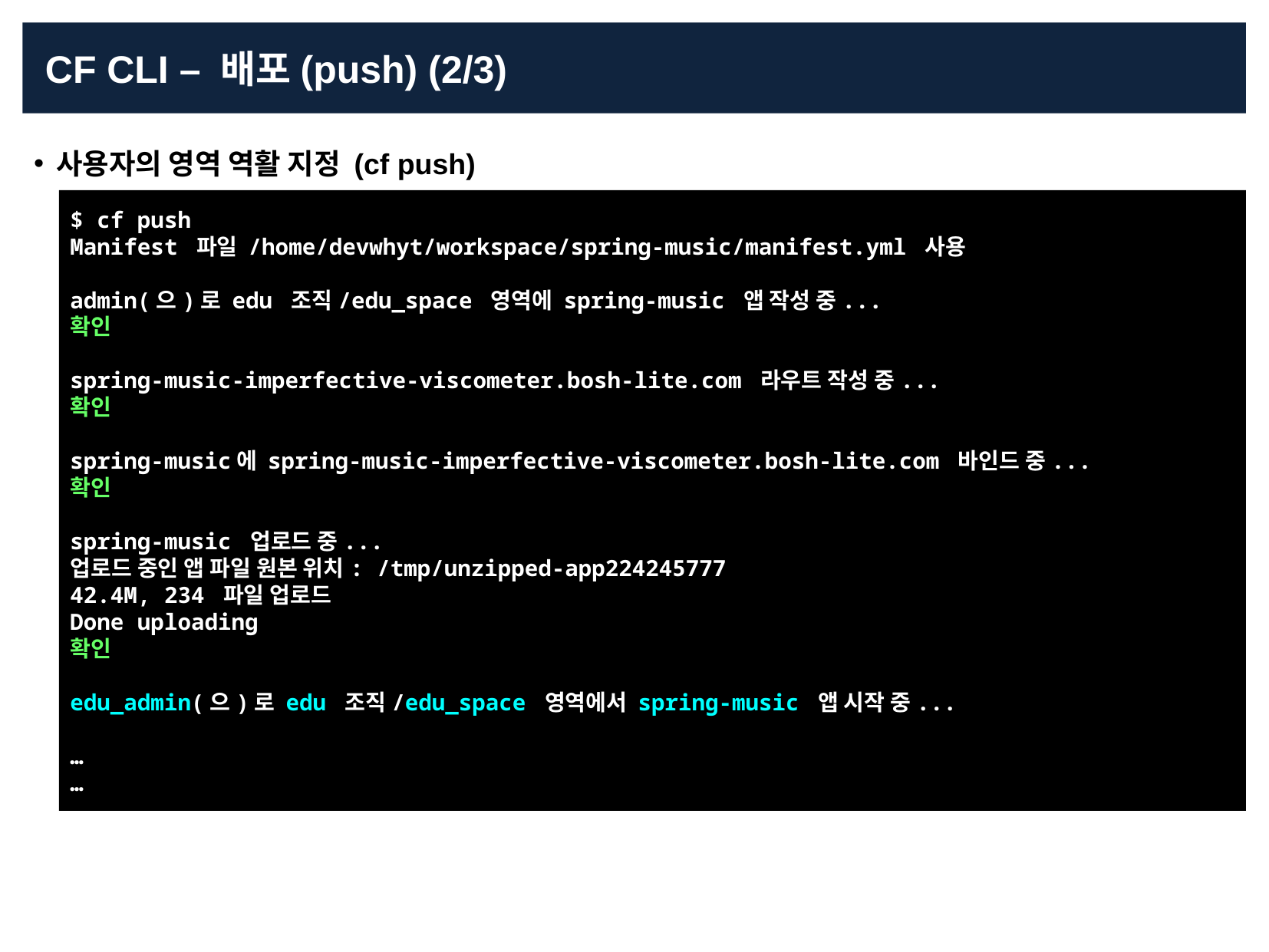

CF CLI – 배포(push) (2/3)
사용자의 영역 역활 지정 (cf push)
$ cf push
Manifest 파일 /home/devwhyt/workspace/spring-music/manifest.yml 사용

admin(으)로 edu 조직/edu_space 영역에 spring-music 앱 작성 중...
확인

spring-music-imperfective-viscometer.bosh-lite.com 라우트 작성 중...
확인

spring-music에 spring-music-imperfective-viscometer.bosh-lite.com 바인드 중...
확인

spring-music 업로드 중...
업로드 중인 앱 파일 원본 위치: /tmp/unzipped-app224245777
42.4M, 234 파일 업로드
Done uploading
확인

edu_admin(으)로 edu 조직/edu_space 영역에서 spring-music 앱 시작 중...

…
…